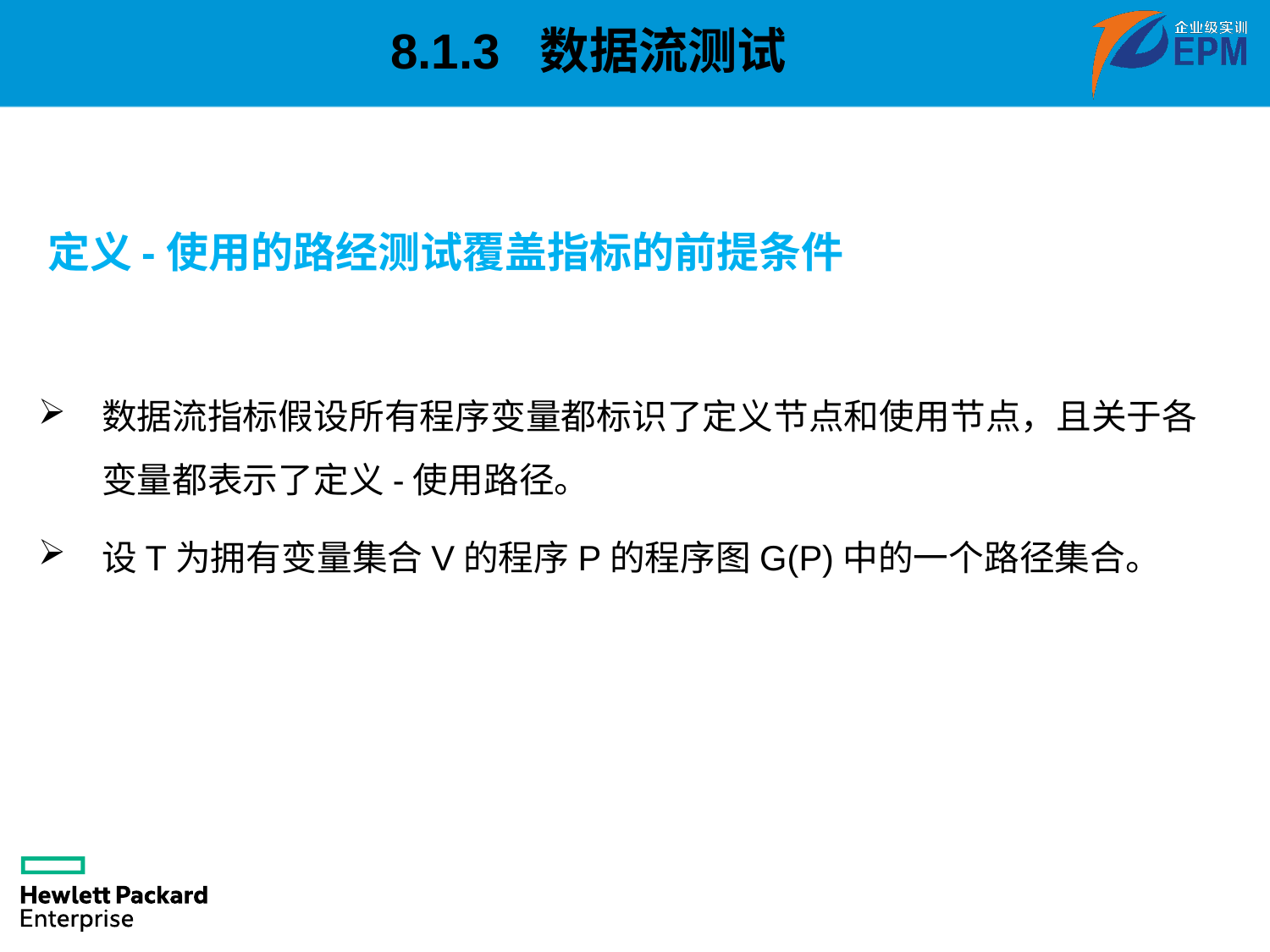

8.1.3  数据流测试
定义-使用的路经测试覆盖指标的前提条件

数据流指标假设所有程序变量都标识了定义节点和使用节点，且关于各变量都表示了定义-使用路径。
设T为拥有变量集合V的程序P的程序图G(P)中的一个路径集合。